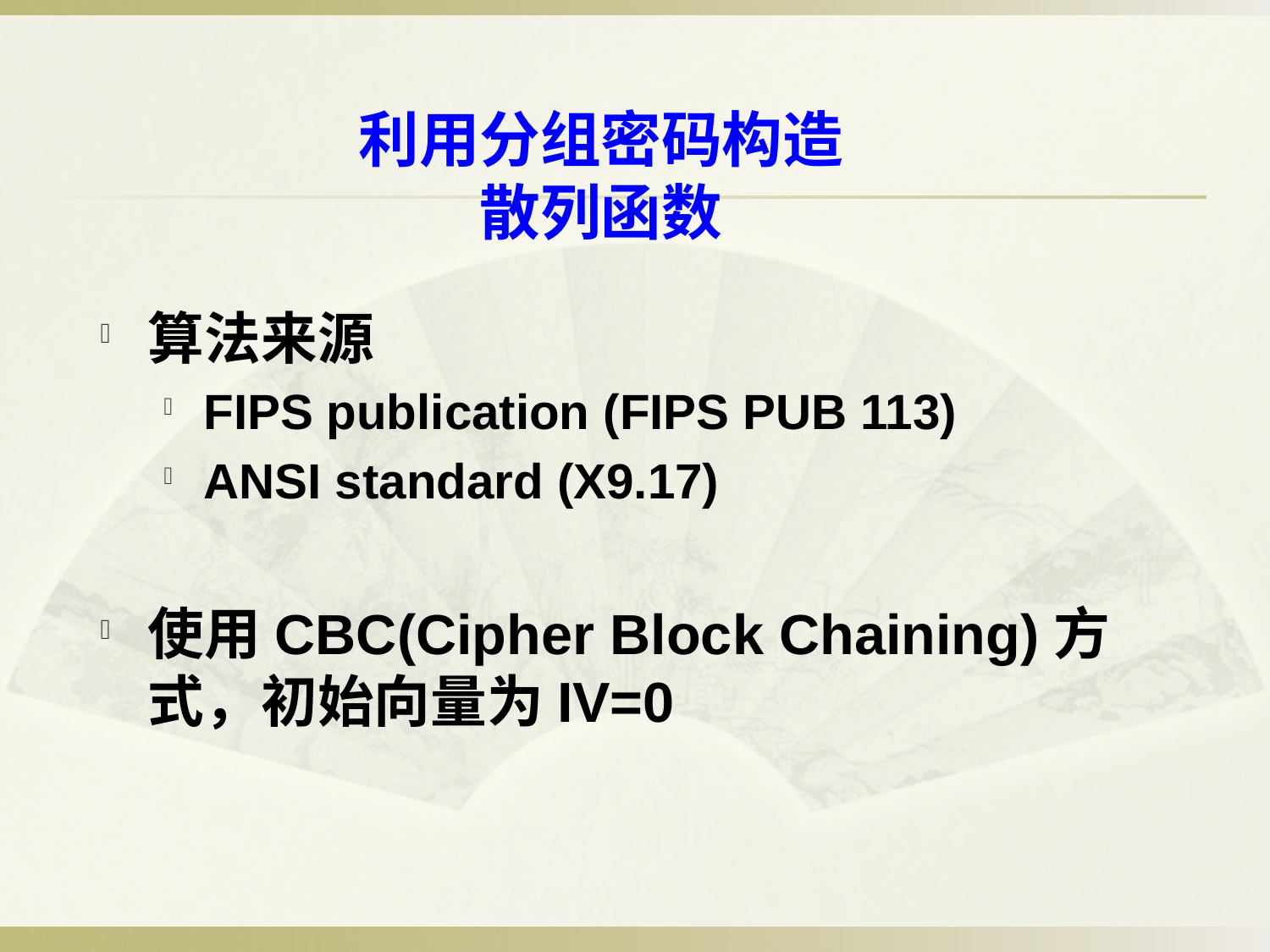

# 利用分组密码构造 散列函数
算法来源
FIPS publication (FIPS PUB 113)
ANSI standard (X9.17)

使用CBC(Cipher Block Chaining)方式，初始向量为IV=0